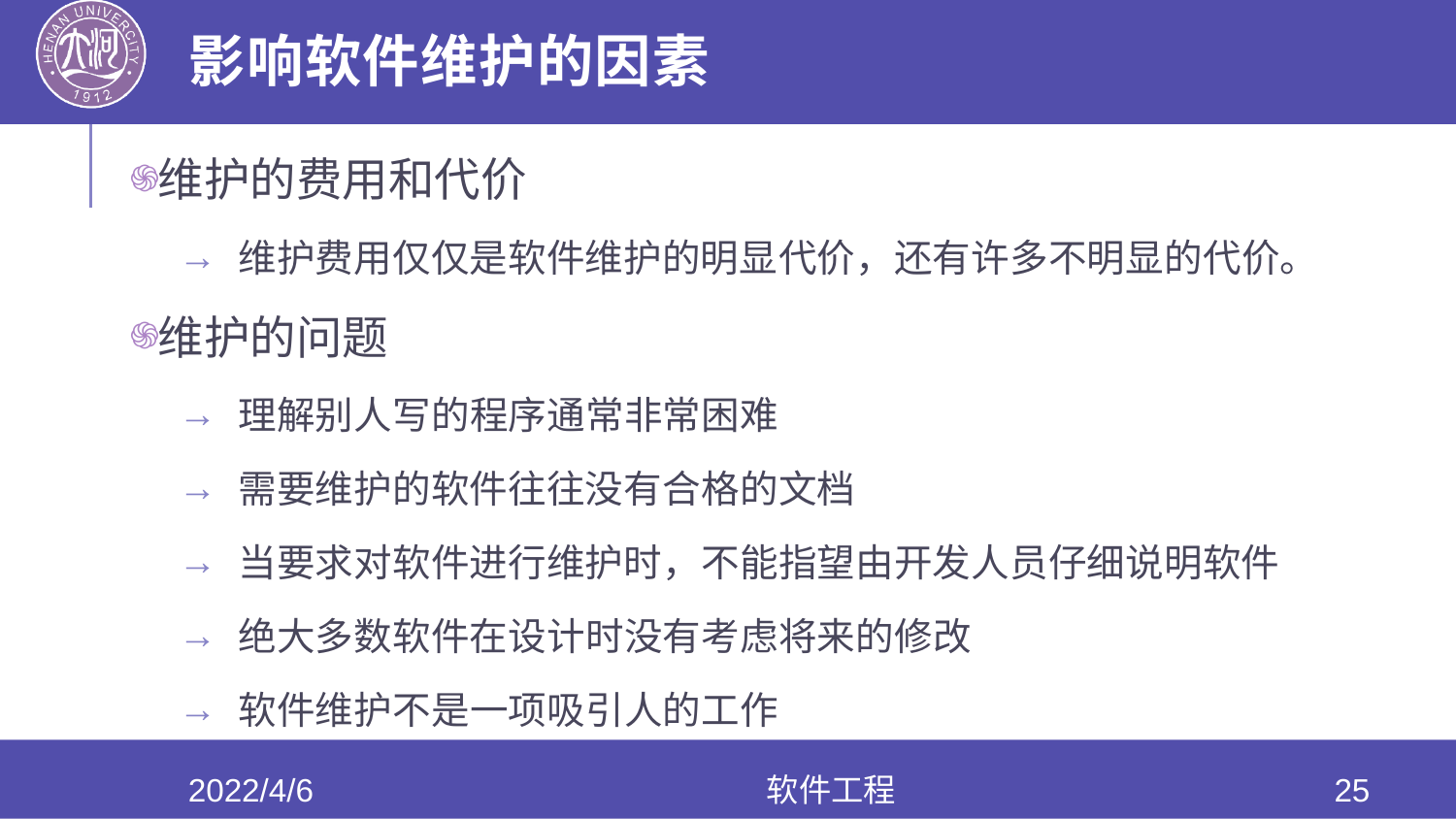

# 影响软件维护的因素
维护的费用和代价
维护费用仅仅是软件维护的明显代价，还有许多不明显的代价。
维护的问题
理解别人写的程序通常非常困难
需要维护的软件往往没有合格的文档
当要求对软件进行维护时，不能指望由开发人员仔细说明软件
绝大多数软件在设计时没有考虑将来的修改
软件维护不是一项吸引人的工作
2022/4/6
软件工程
25